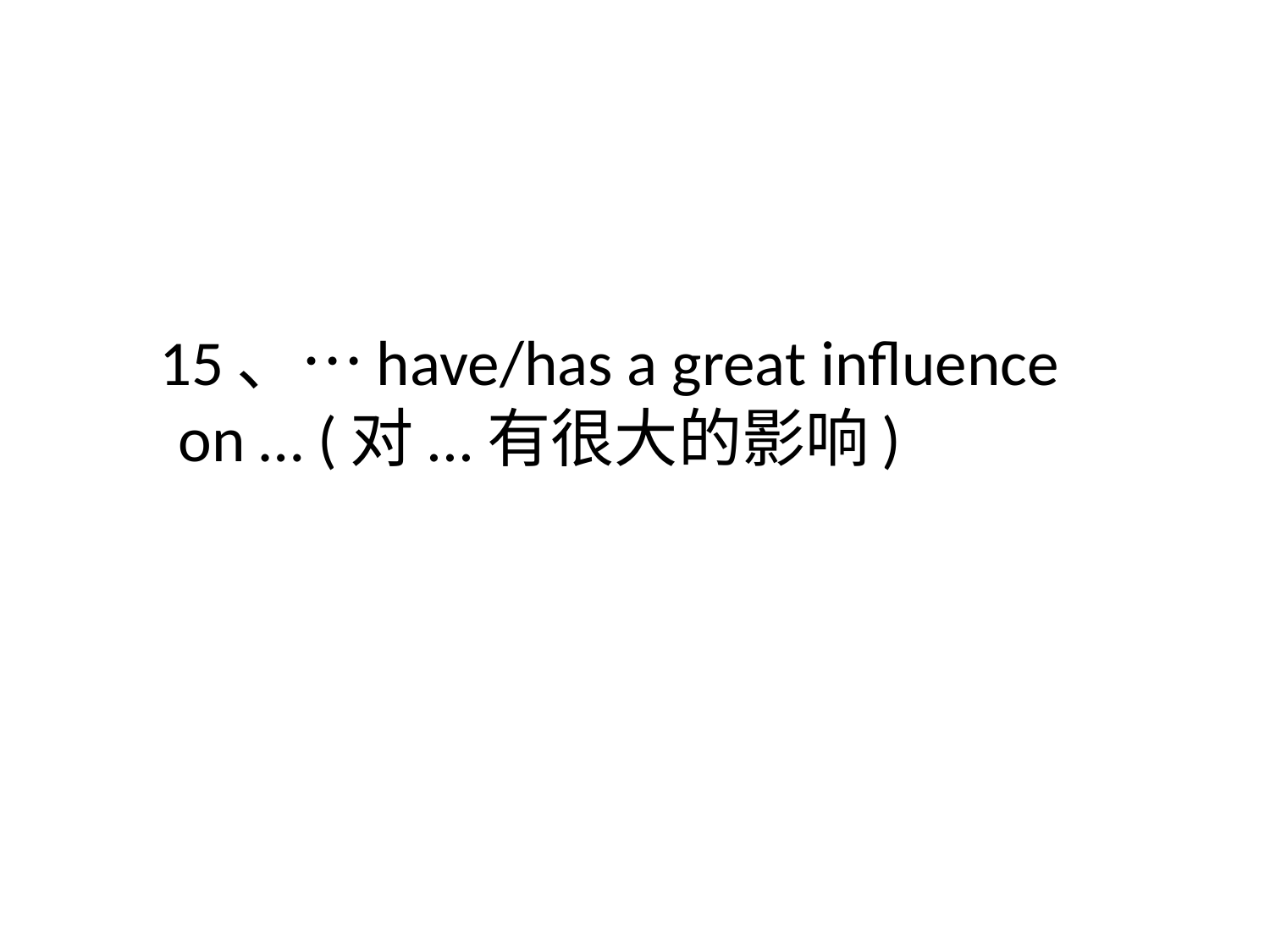

www.ub8players.com 优游平台67ji21d             c
　　15、…have/has a great influence on … (对...有很大的影响)